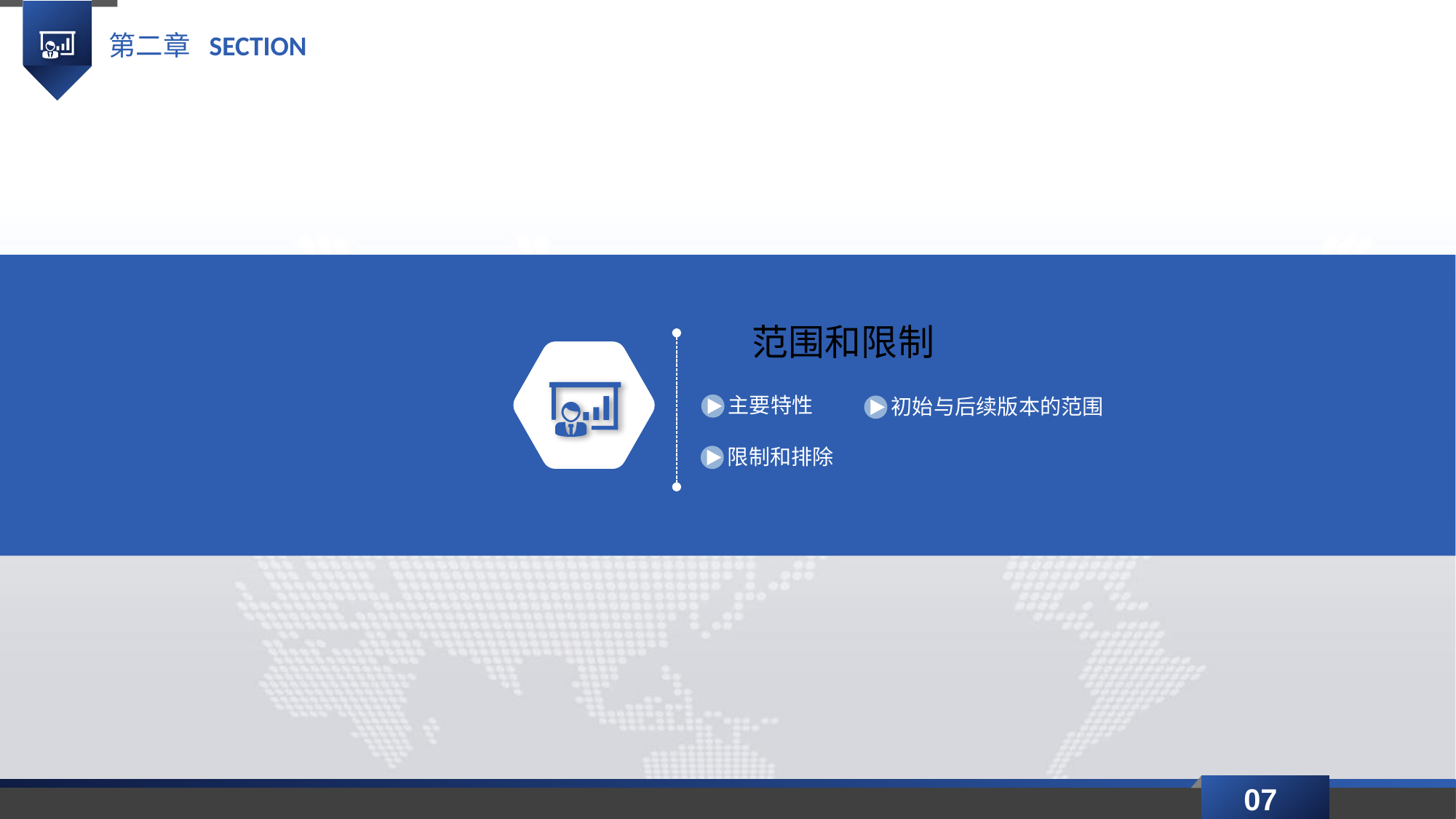

第二章  SECTION

范围和限制

主要特性

初始与后续版本的范围

限制和排除

07

延时符